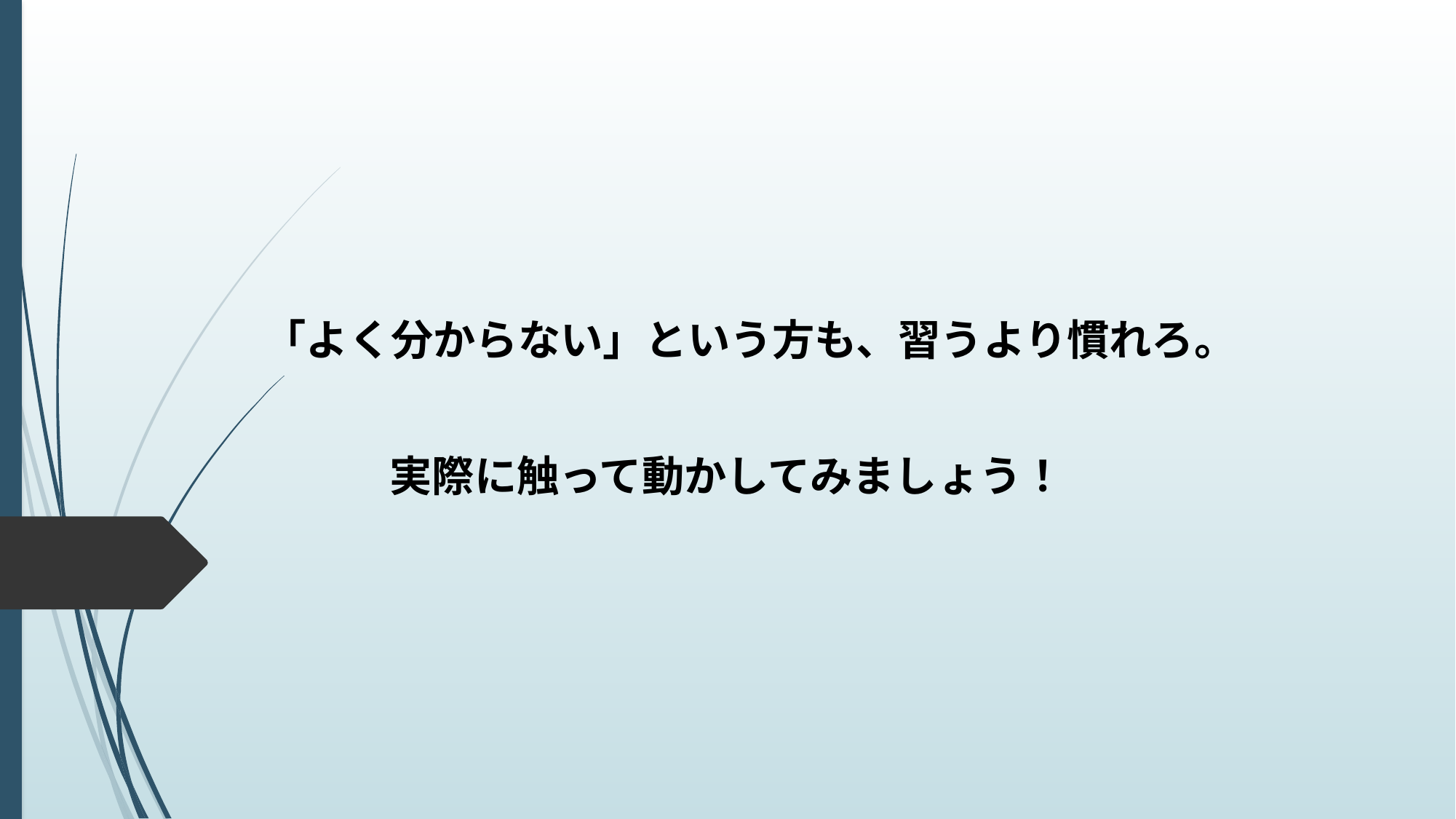

「よく分からない」という方も、習うより慣れろ。
実際に触って動かしてみましょう！